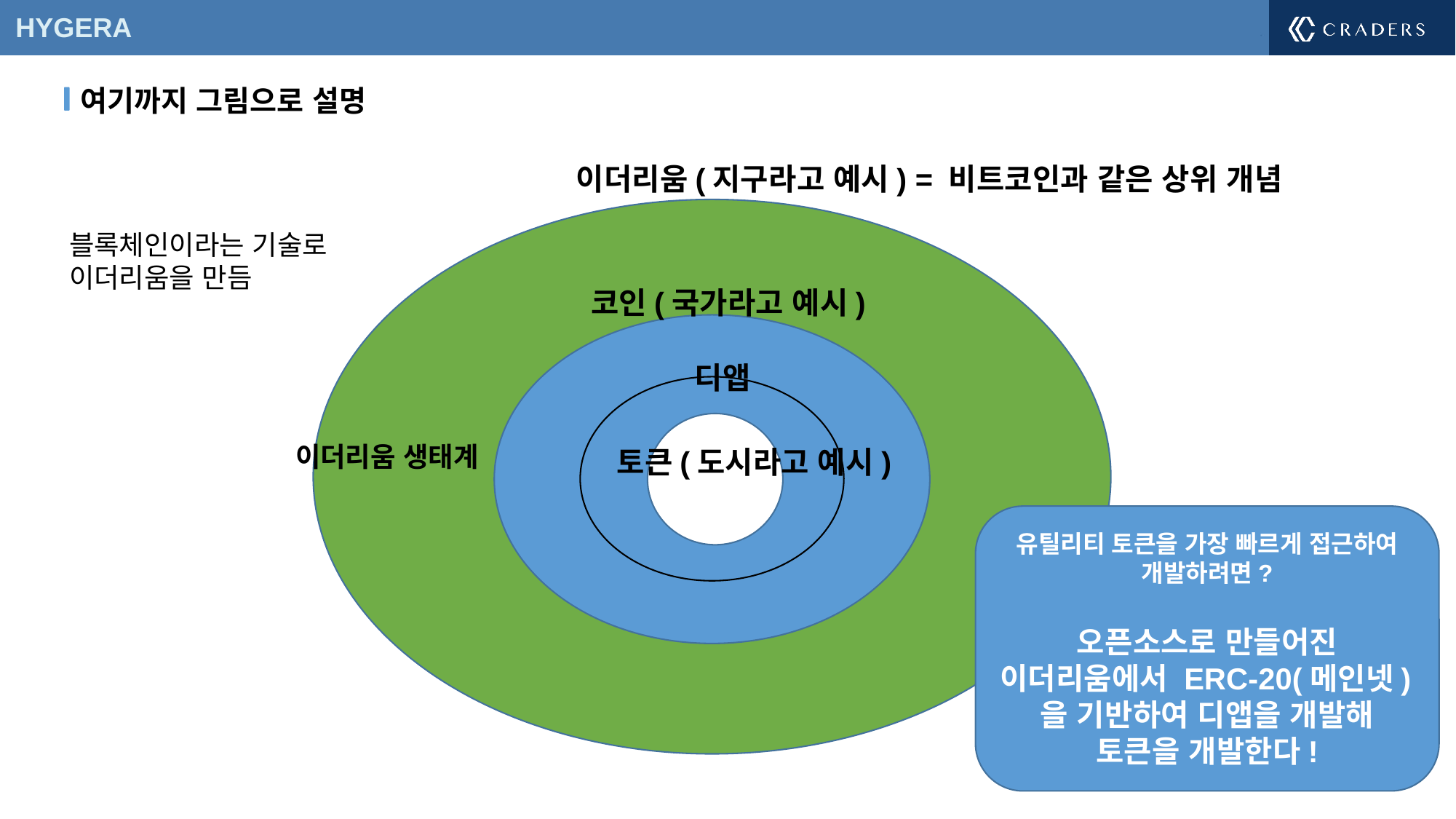

여기까지 그림으로 설명
이더리움(지구라고 예시) = 비트코인과 같은 상위 개념

블록체인이라는 기술로
이더리움을 만듬
코인(국가라고 예시)

디앱

이더리움 생태계
토큰(도시라고 예시)
유틸리티 토큰을 가장 빠르게 접근하여 개발하려면?

오픈소스로 만들어진 이더리움에서 ERC-20(메인넷)을 기반하여 디앱을 개발해 토큰을 개발한다!